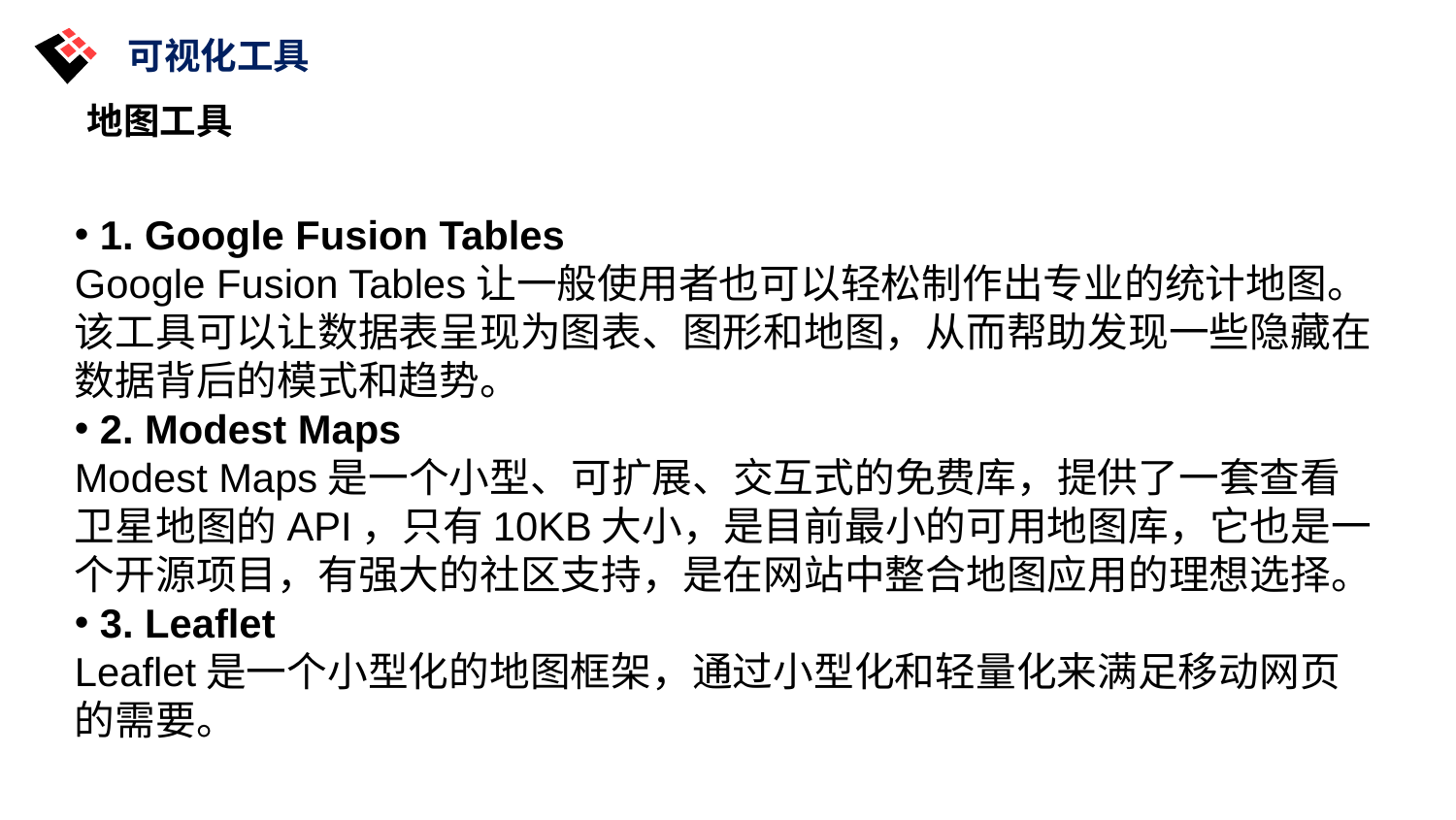

可视化工具

地图工具
 1. Google Fusion Tables
Google Fusion Tables让一般使用者也可以轻松制作出专业的统计地图。该工具可以让数据表呈现为图表、图形和地图，从而帮助发现一些隐藏在数据背后的模式和趋势。
 2. Modest Maps
Modest Maps是一个小型、可扩展、交互式的免费库，提供了一套查看卫星地图的API，只有10KB大小，是目前最小的可用地图库，它也是一个开源项目，有强大的社区支持，是在网站中整合地图应用的理想选择。
 3. Leaflet
Leaflet是一个小型化的地图框架，通过小型化和轻量化来满足移动网页的需要。